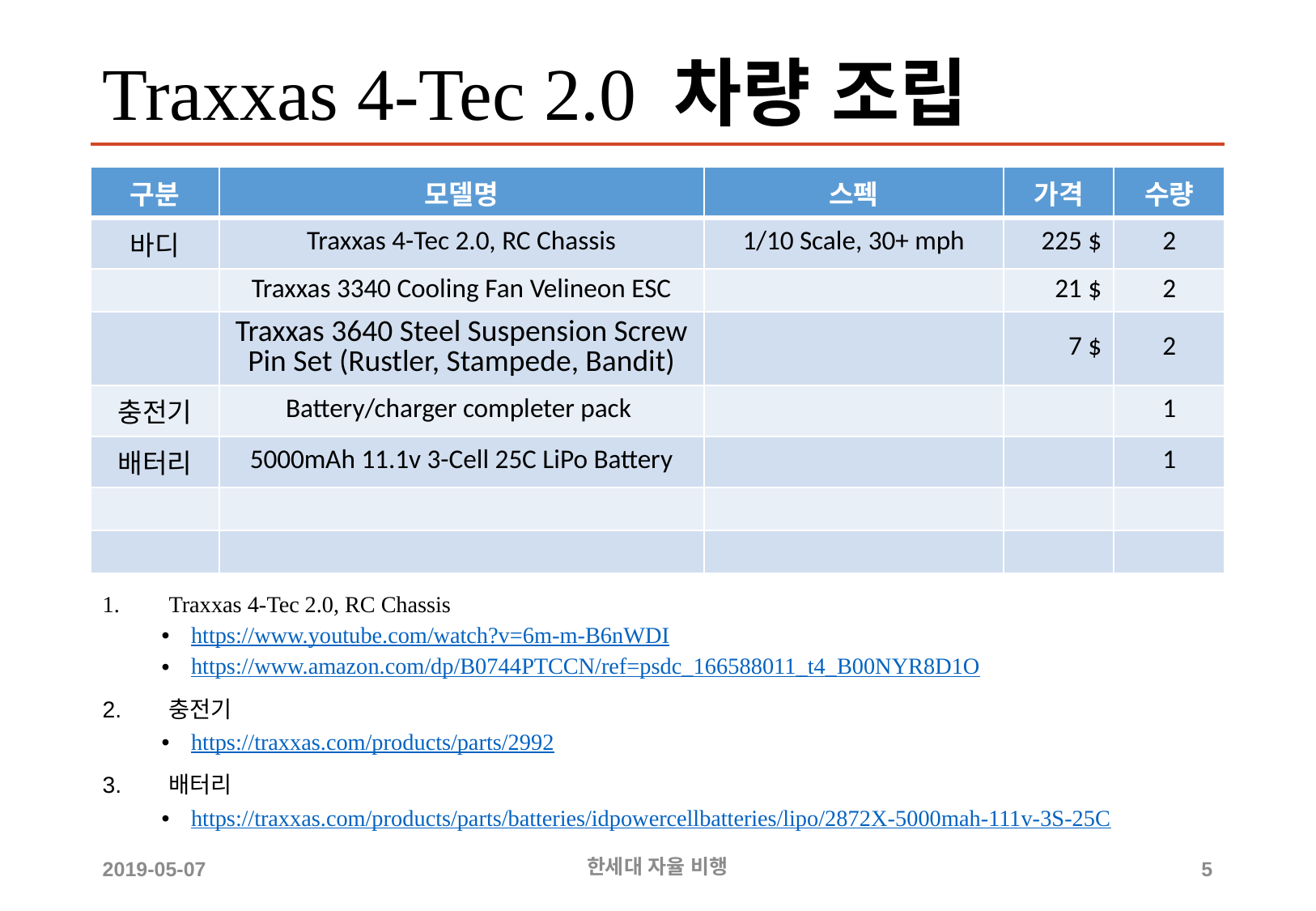

# Traxxas 4-Tec 2.0 차량 조립
| 구분 | 모델명 | 스펙 | 가격 | 수량 |
| --- | --- | --- | --- | --- |
| 바디 | Traxxas 4-Tec 2.0, RC Chassis | 1/10 Scale, 30+ mph | 225 $ | 2 |
|  | Traxxas 3340 Cooling Fan Velineon ESC |  | 21 $ | 2 |
|  | Traxxas 3640 Steel Suspension Screw Pin Set (Rustler, Stampede, Bandit) |  | 7 $ | 2 |
| 충전기 | Battery/charger completer pack |  |  | 1 |
| 배터리 | 5000mAh 11.1v 3-Cell 25C LiPo Battery |  |  | 1 |
|  |  |  |  |  |
|  |  |  |  |  |
Traxxas 4-Tec 2.0, RC Chassis
https://www.youtube.com/watch?v=6m-m-B6nWDI
https://www.amazon.com/dp/B0744PTCCN/ref=psdc_166588011_t4_B00NYR8D1O
충전기
https://traxxas.com/products/parts/2992
배터리
https://traxxas.com/products/parts/batteries/idpowercellbatteries/lipo/2872X-5000mah-111v-3S-25C

2019-05-07
한세대 자율 비행
5